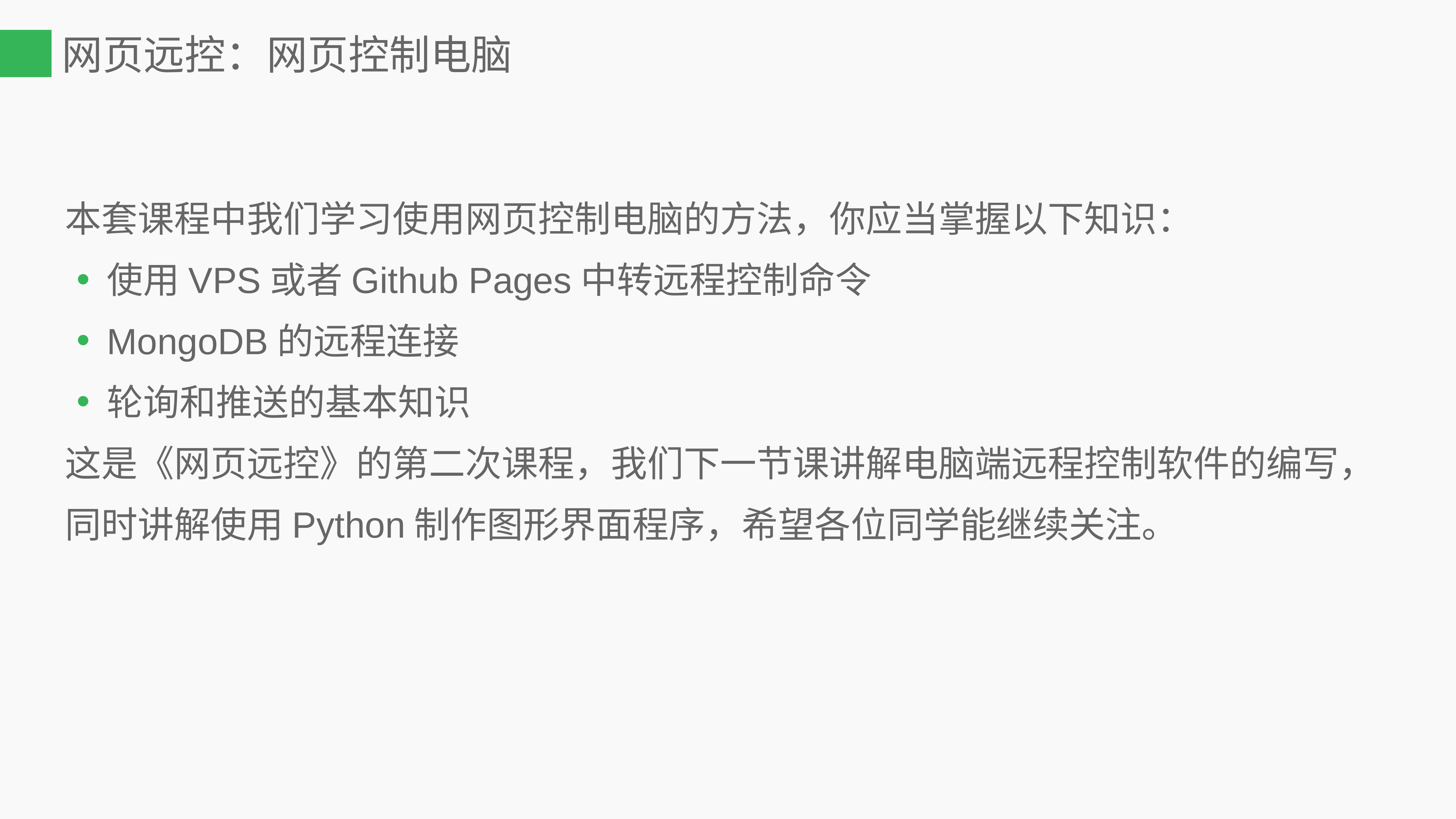

# 网页远控：网页控制电脑
本套课程中我们学习使用网页控制电脑的方法，你应当掌握以下知识：
使用VPS或者Github Pages中转远程控制命令
MongoDB的远程连接
轮询和推送的基本知识
这是《网页远控》的第二次课程，我们下一节课讲解电脑端远程控制软件的编写，同时讲解使用Python制作图形界面程序，希望各位同学能继续关注。